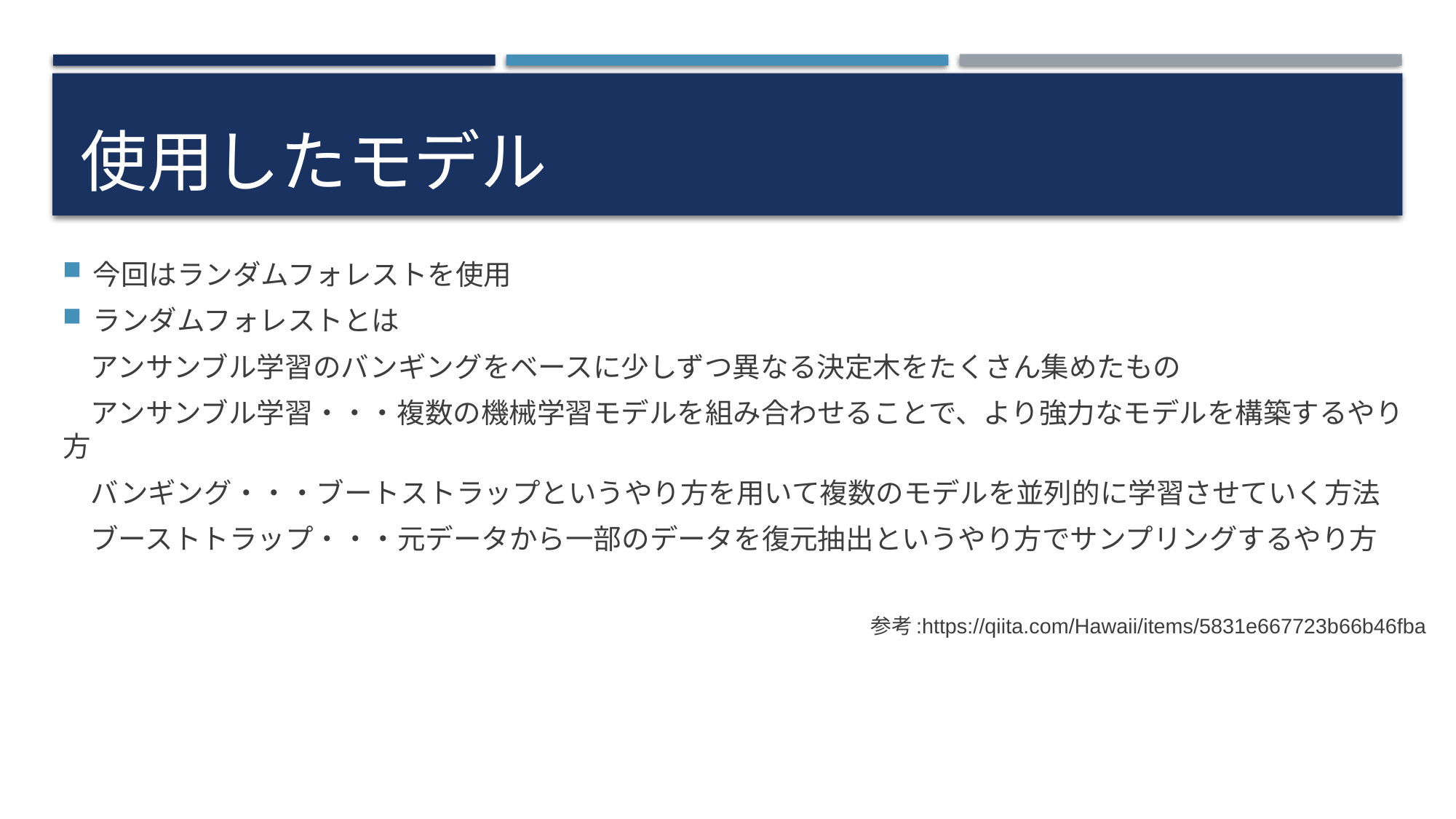

# 使用したモデル
今回はランダムフォレストを使用
ランダムフォレストとは
　アンサンブル学習のバンギングをベースに少しずつ異なる決定木をたくさん集めたもの
　アンサンブル学習・・・複数の機械学習モデルを組み合わせることで、より強力なモデルを構築するやり方
　バンギング・・・ブートストラップというやり方を用いて複数のモデルを並列的に学習させていく方法
　ブーストトラップ・・・元データから一部のデータを復元抽出というやり方でサンプリングするやり方

参考:https://qiita.com/Hawaii/items/5831e667723b66b46fba